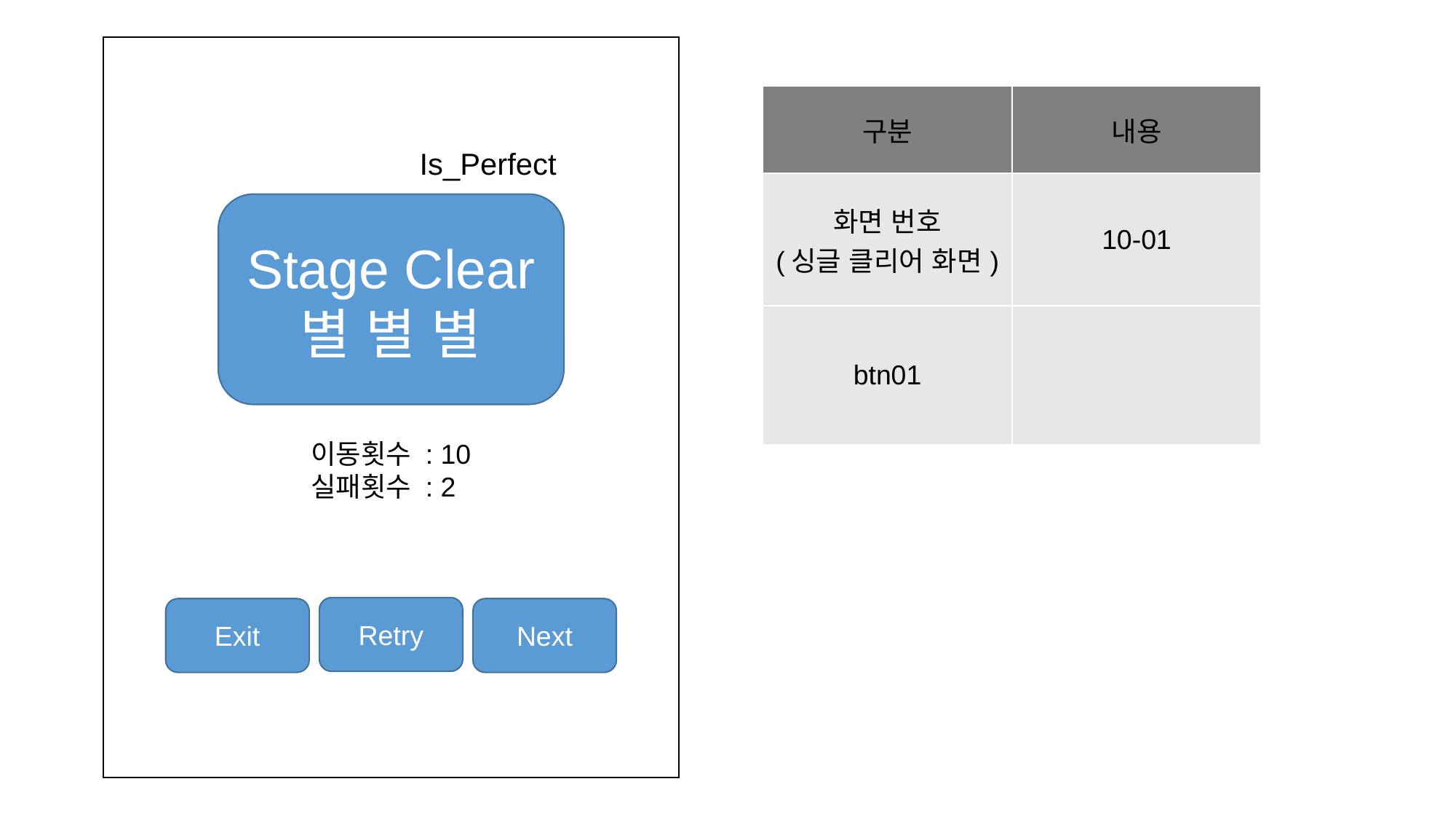

| 구분 | 내용 |
| --- | --- |
| 화면 번호 (싱글 클리어 화면) | 10-01 |
| btn01 |  |
Is_Perfect
Stage Clear
별 별 별
이동횟수 : 10
실패횟수 : 2
Retry
Exit
Next